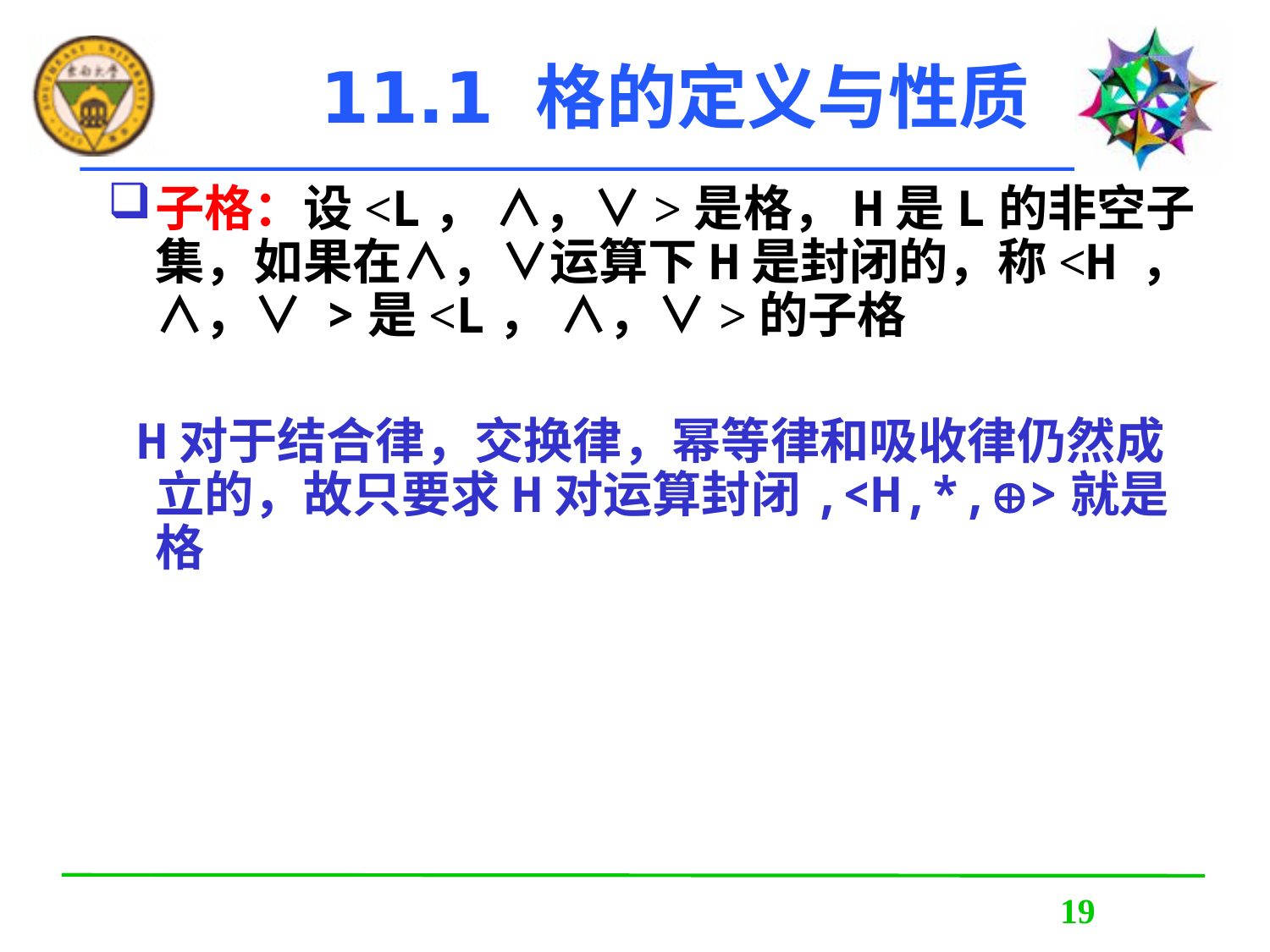

# 11.1 格的定义与性质
子格：设<L， ∧，∨>是格，H是L的非空子集，如果在∧，∨运算下H是封闭的，称<H ，∧，∨ >是<L， ∧，∨>的子格

 H对于结合律，交换律，幂等律和吸收律仍然成立的，故只要求H对运算封闭,<H,*,⊕>就是格